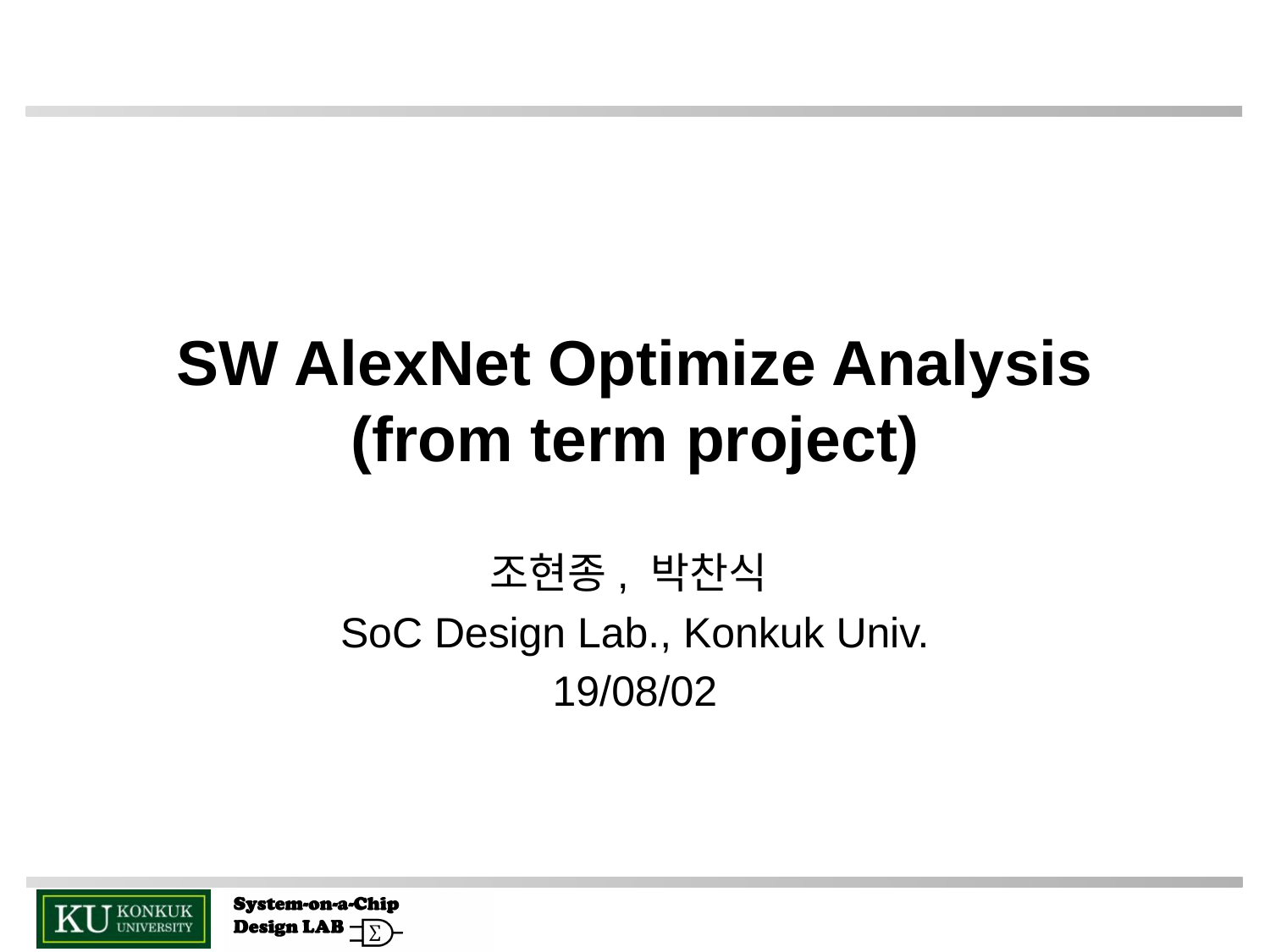

# SW AlexNet Optimize Analysis (from term project)
조현종, 박찬식
SoC Design Lab., Konkuk Univ.
19/08/02